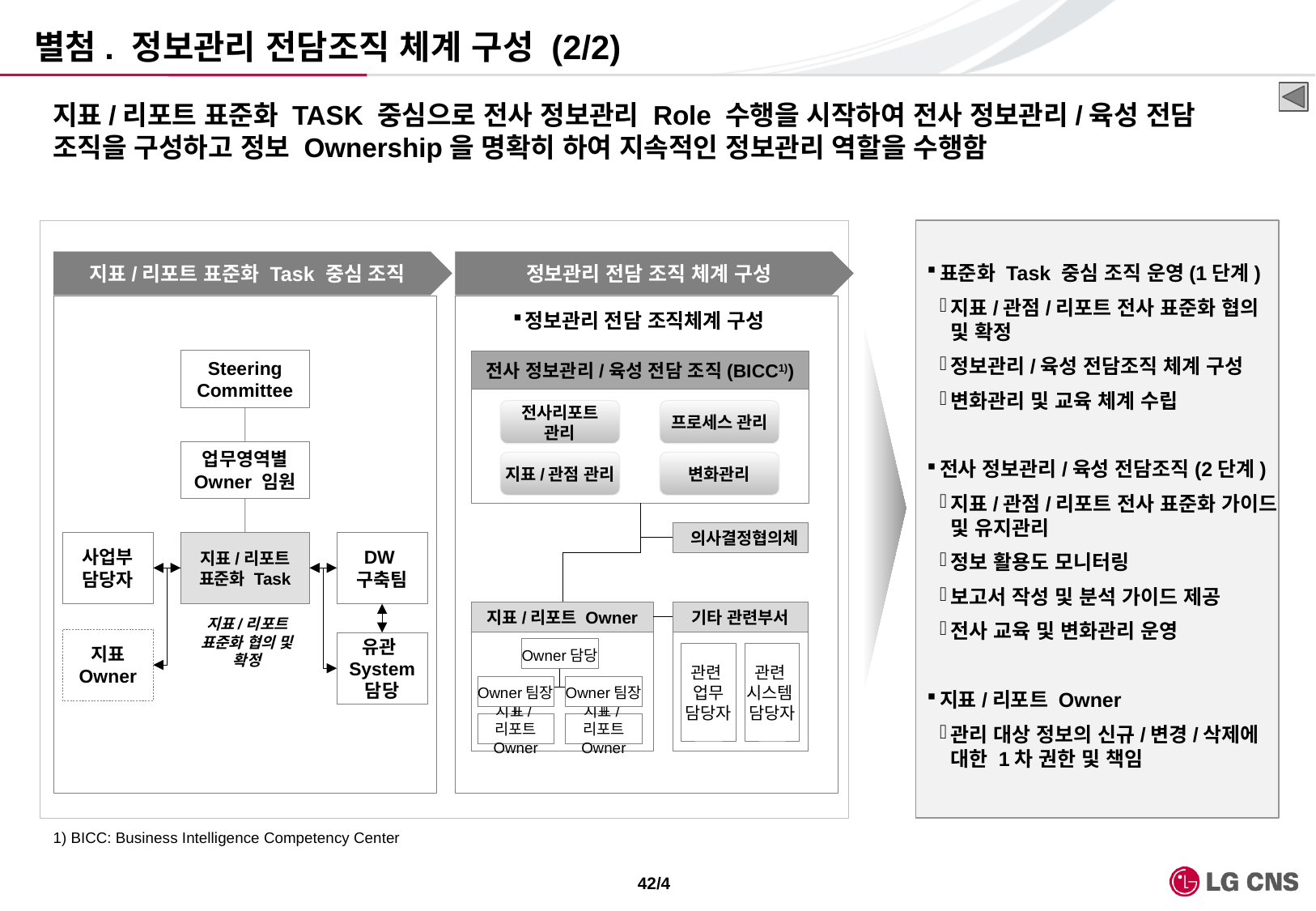

# 별첨. 정보관리 전담조직 체계 구성 (2/2)

지표/리포트 표준화 TASK 중심으로 전사 정보관리 Role 수행을 시작하여 전사 정보관리/육성 전담 조직을 구성하고 정보 Ownership을 명확히 하여 지속적인 정보관리 역할을 수행함

표준화 Task 중심 조직 운영(1단계)
지표/관점/리포트 전사 표준화 협의 및 확정
정보관리/육성 전담조직 체계 구성
변화관리 및 교육 체계 수립

전사 정보관리/육성 전담조직(2단계)
지표/관점/리포트 전사 표준화 가이드 및 유지관리
정보 활용도 모니터링
보고서 작성 및 분석 가이드 제공
전사 교육 및 변화관리 운영

지표/리포트 Owner
관리 대상 정보의 신규/변경/삭제에 대한 1차 권한 및 책임

지표/리포트 표준화 Task 중심 조직
정보관리 전담 조직 체계 구성

정보관리 전담 조직체계 구성

Steering
Committee
전사 정보관리/육성 전담 조직(BICC1))

전사리포트
관리
프로세스 관리
업무영역별
Owner 임원
지표/관점 관리
변화관리
 의사결정협의체
사업부
담당자
지표/리포트
표준화 Task
DW
구축팀
기타 관련부서
지표/리포트 Owner
지표/리포트 표준화 협의 및 확정
지표
Owner

유관
System
담당
Owner담당
관련
업무
담당자
관련
시스템
담당자
Owner팀장
Owner팀장
지표/리포트 Owner
지표/리포트 Owner
1) BICC: Business Intelligence Competency Center